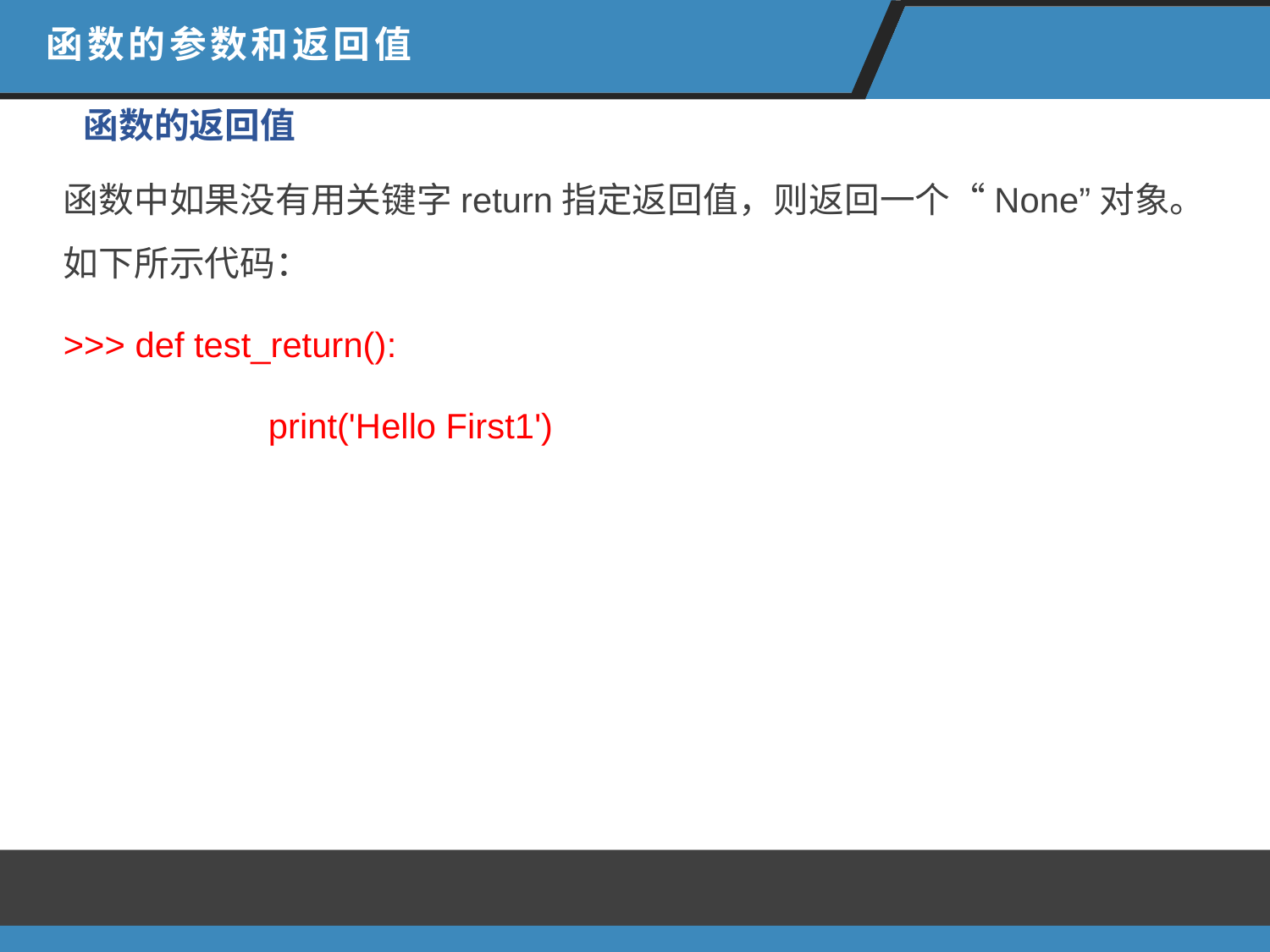

函数的参数和返回值
 函数的返回值
函数中如果没有用关键字return指定返回值，则返回一个“None”对象。如下所示代码：
>>> def test_return():
	        print('Hello First1')